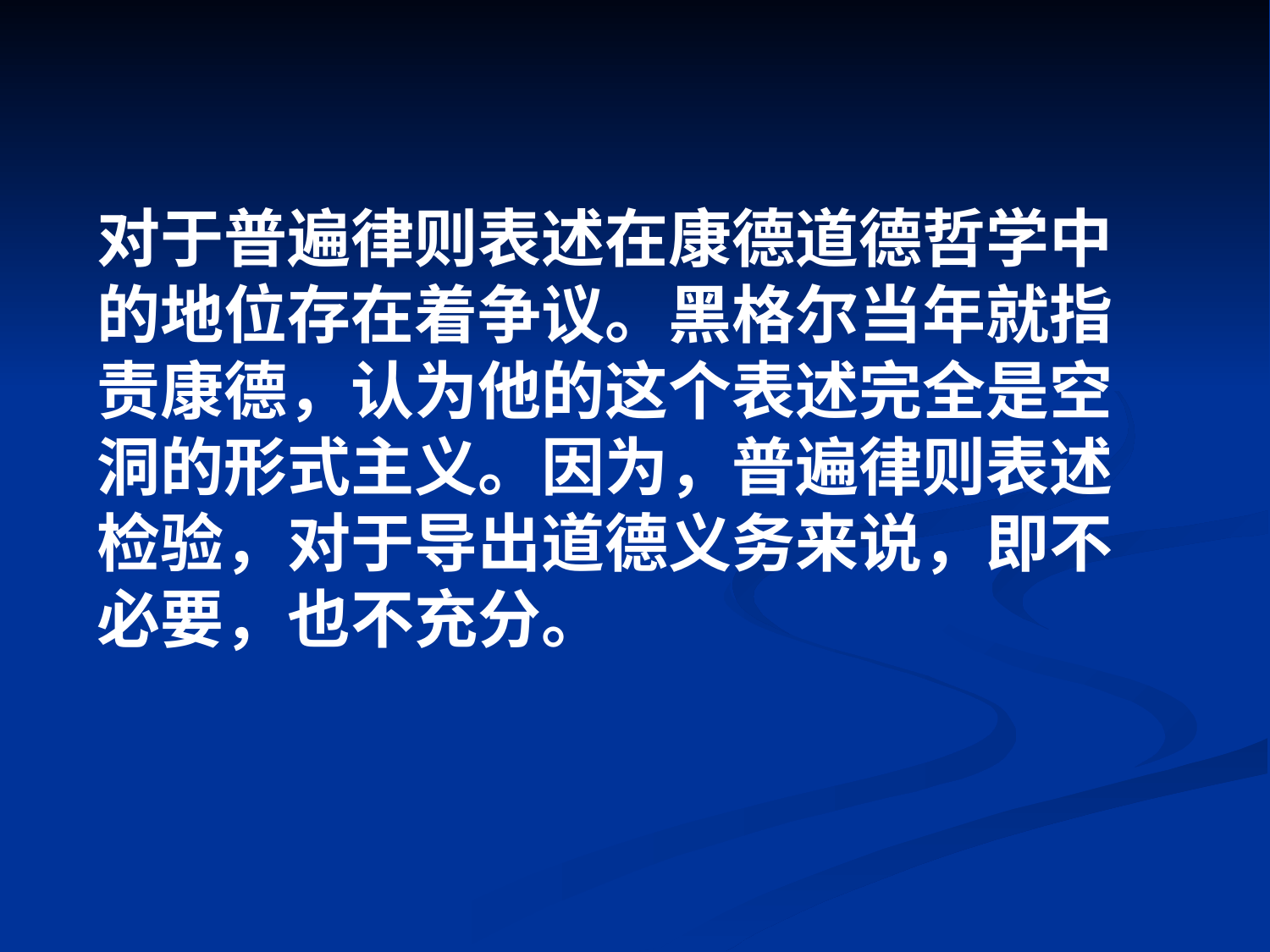

对于普遍律则表述在康德道德哲学中的地位存在着争议。黑格尔当年就指责康德，认为他的这个表述完全是空洞的形式主义。因为，普遍律则表述检验，对于导出道德义务来说，即不必要，也不充分。